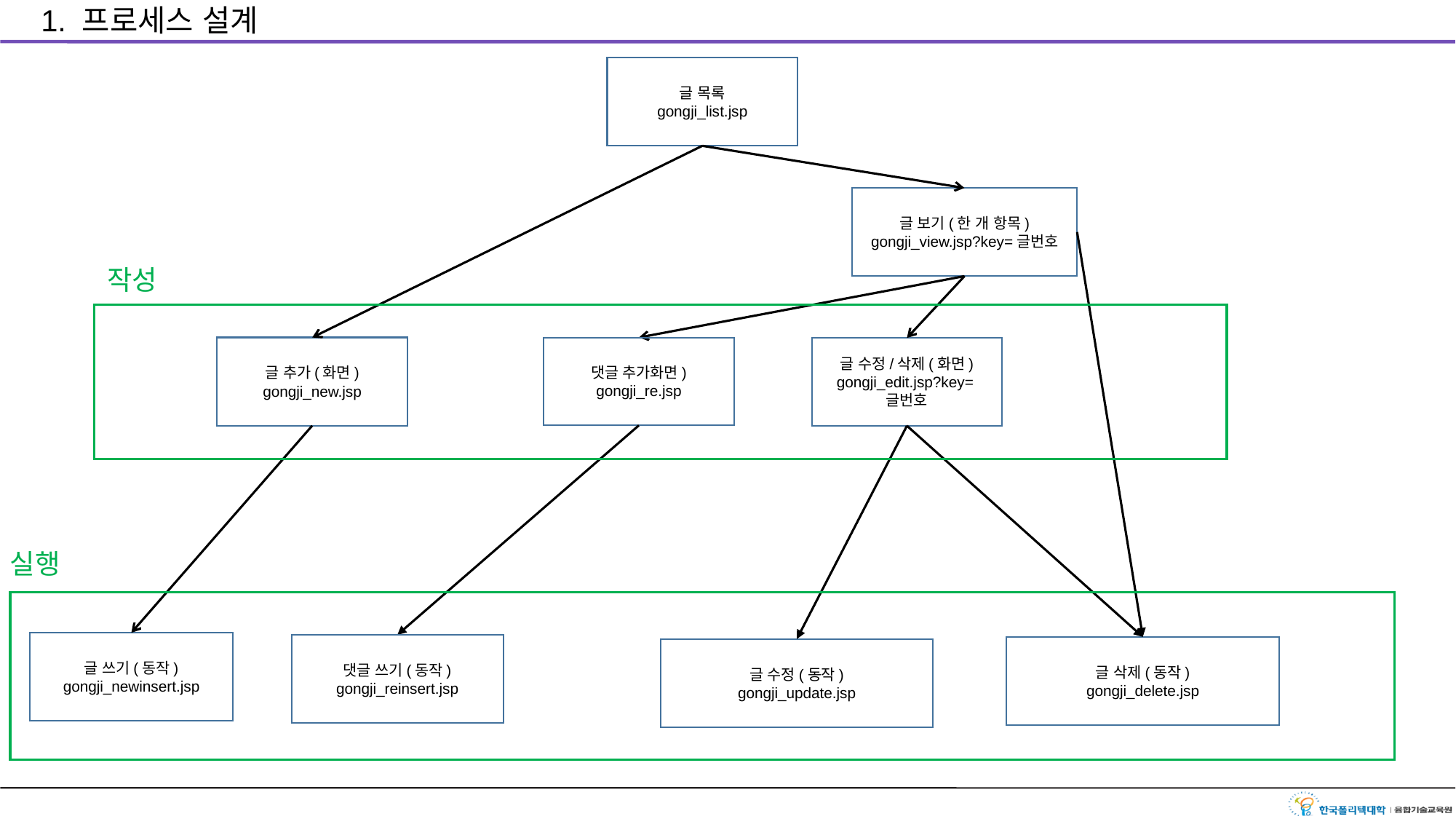

# 1. 프로세스 설계
글 목록
gongji_list.jsp
글 보기(한 개 항목)
gongji_view.jsp?key=글번호
작성

글 추가(화면)
gongji_new.jsp
댓글 추가화면)
gongji_re.jsp
글 수정/삭제(화면)
gongji_edit.jsp?key=글번호
실행

글 쓰기(동작)
gongji_newinsert.jsp
댓글 쓰기(동작)
gongji_reinsert.jsp
글 삭제(동작)
gongji_delete.jsp
글 수정(동작)
gongji_update.jsp